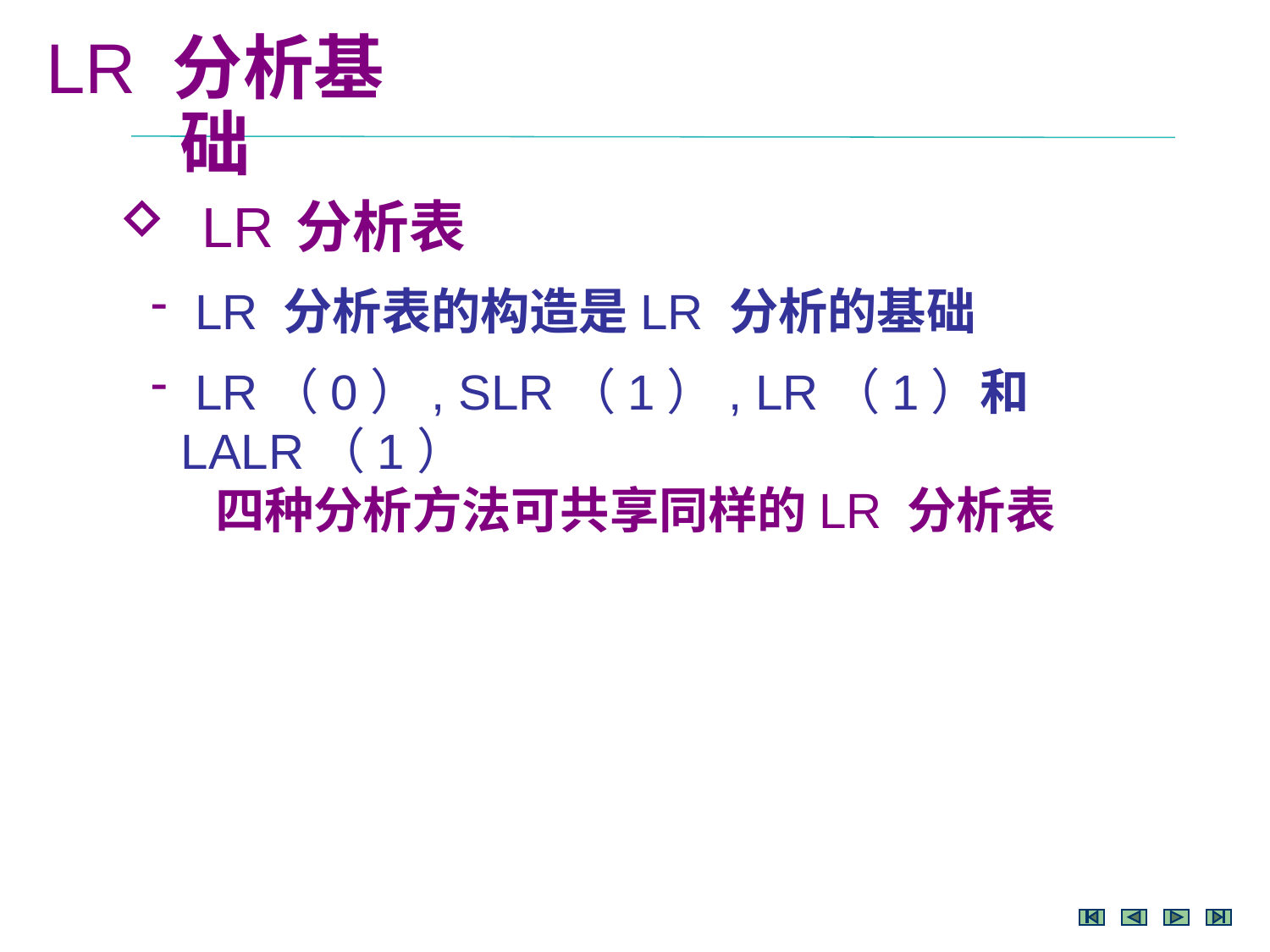

LR 分析基础
 LR 分析表

 LR 分析表的构造是LR 分析的基础

 LR（0）, SLR（1）, LR（1）和 LALR（1）
  四种分析方法可共享同样的LR 分析表